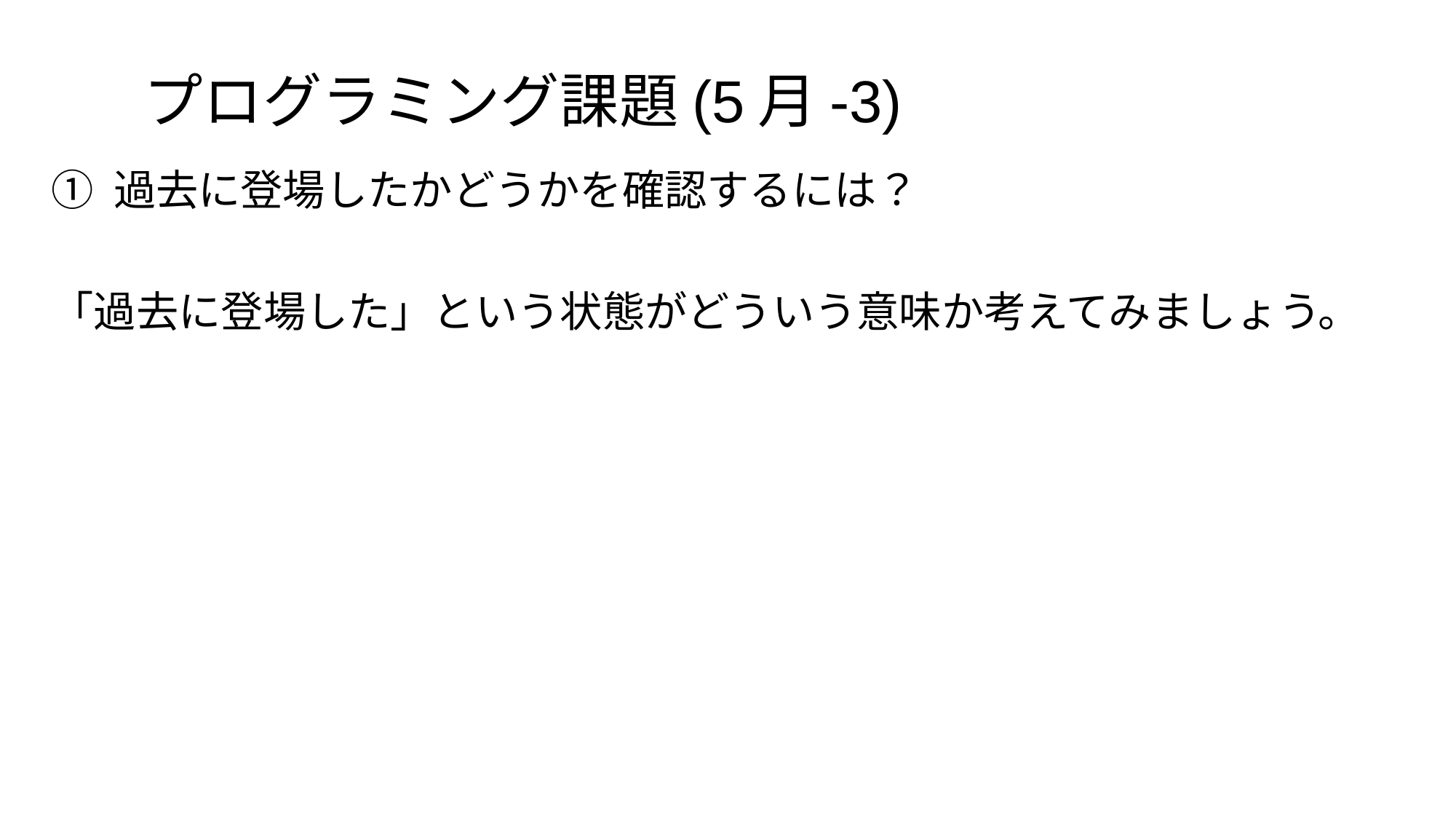

# プログラミング課題(5月-3)
① 過去に登場したかどうかを確認するには？

「過去に登場した」という状態がどういう意味か考えてみましょう。